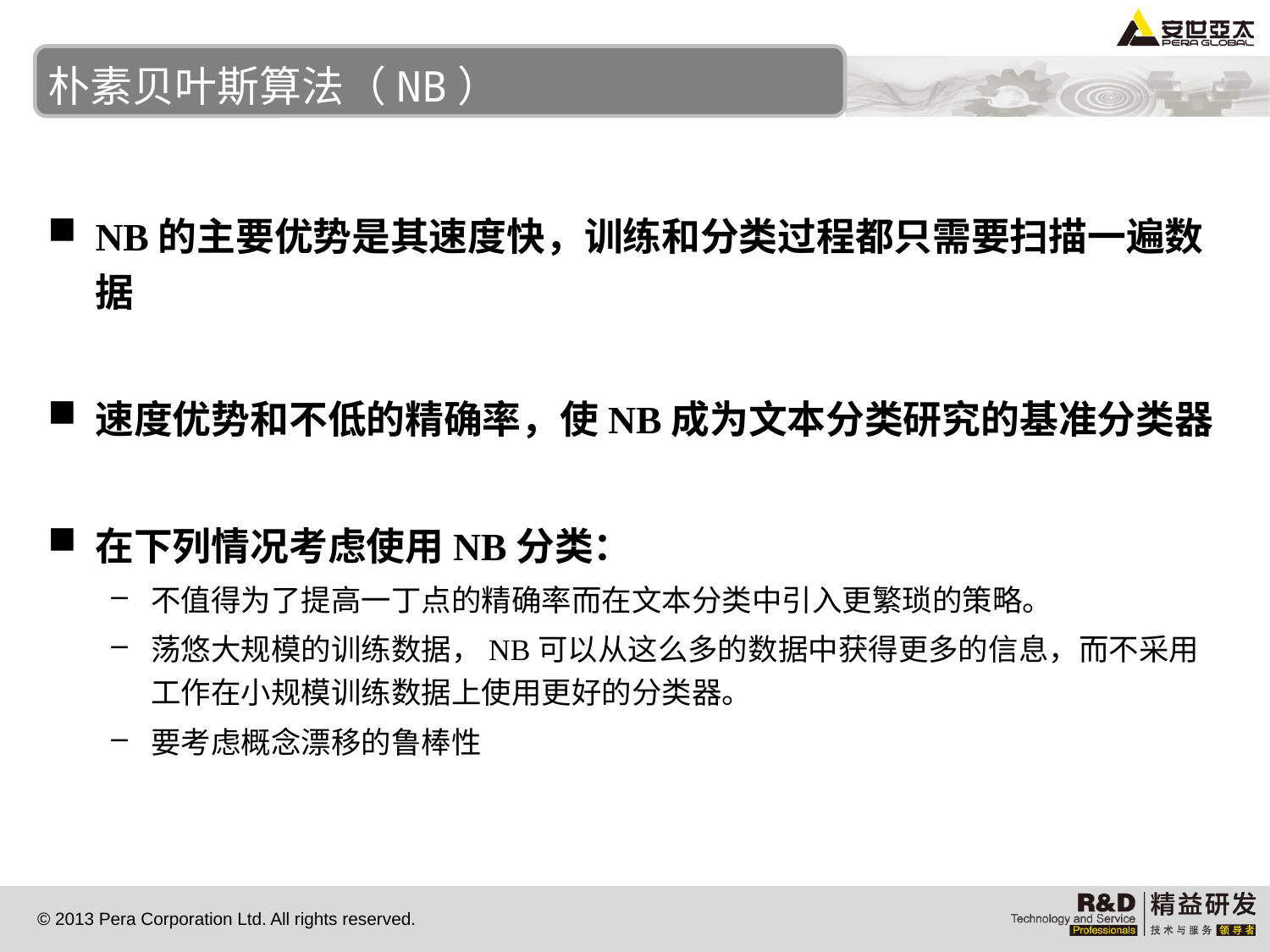

# 朴素贝叶斯算法（NB）
NB的主要优势是其速度快，训练和分类过程都只需要扫描一遍数据

速度优势和不低的精确率，使NB成为文本分类研究的基准分类器

在下列情况考虑使用NB分类：
不值得为了提高一丁点的精确率而在文本分类中引入更繁琐的策略。
荡悠大规模的训练数据，NB可以从这么多的数据中获得更多的信息，而不采用工作在小规模训练数据上使用更好的分类器。
要考虑概念漂移的鲁棒性